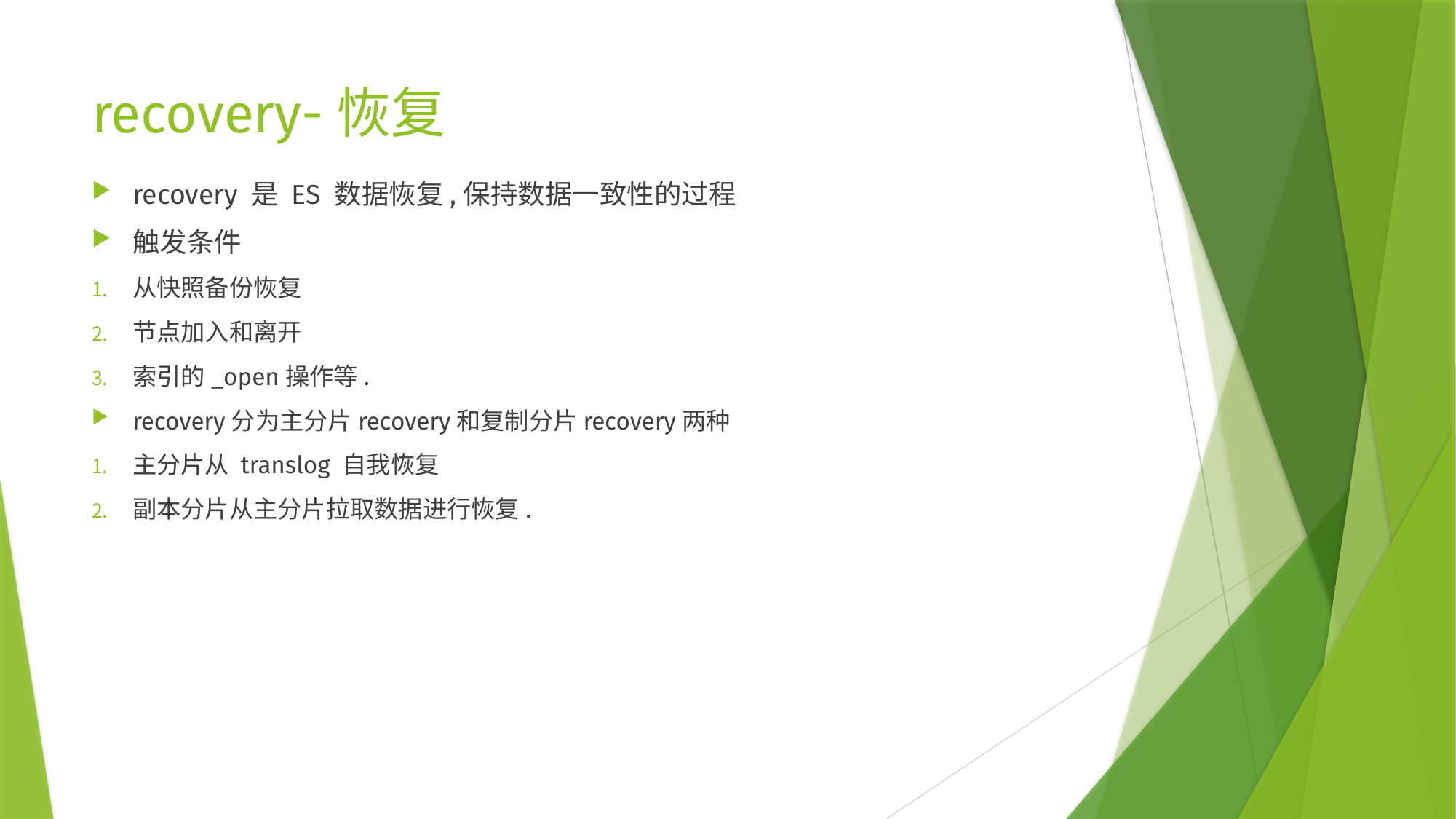

# recovery-恢复
recovery 是 ES 数据恢复,保持数据一致性的过程
触发条件
从快照备份恢复
节点加入和离开
索引的_open操作等.
recovery分为主分片recovery和复制分片recovery两种
主分片从 translog 自我恢复
副本分片从主分片拉取数据进行恢复.